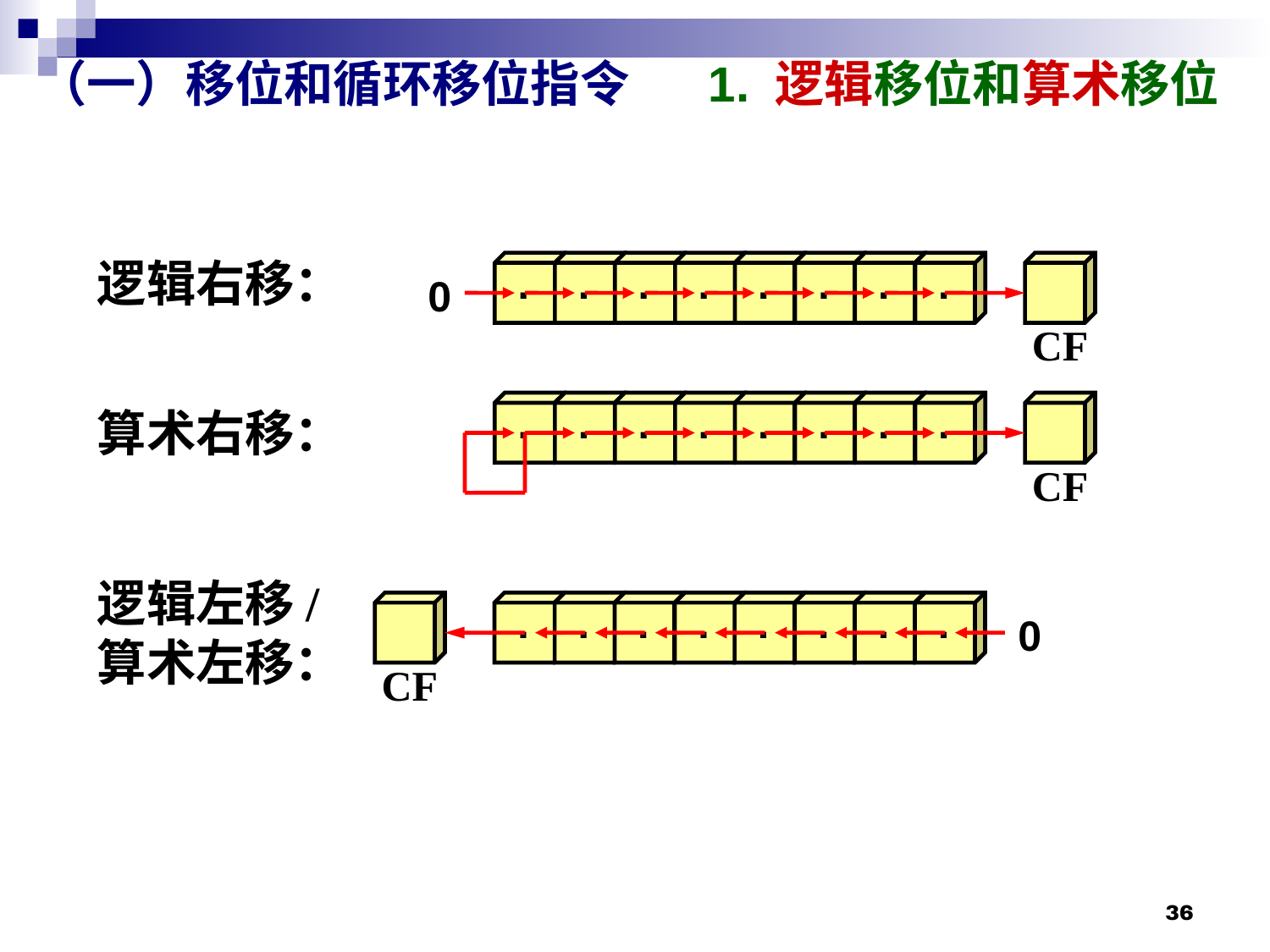

# （一）移位和循环移位指令      1. 逻辑移位和算术移位
逻辑右移：
·
·
·
·
·
·
·
·

0

CF
·
·
·
·
·
·
·
·

算术右移：

CF

逻辑左移/
算术左移：

·
·
·
·
·
·
·
·
0

CF

36